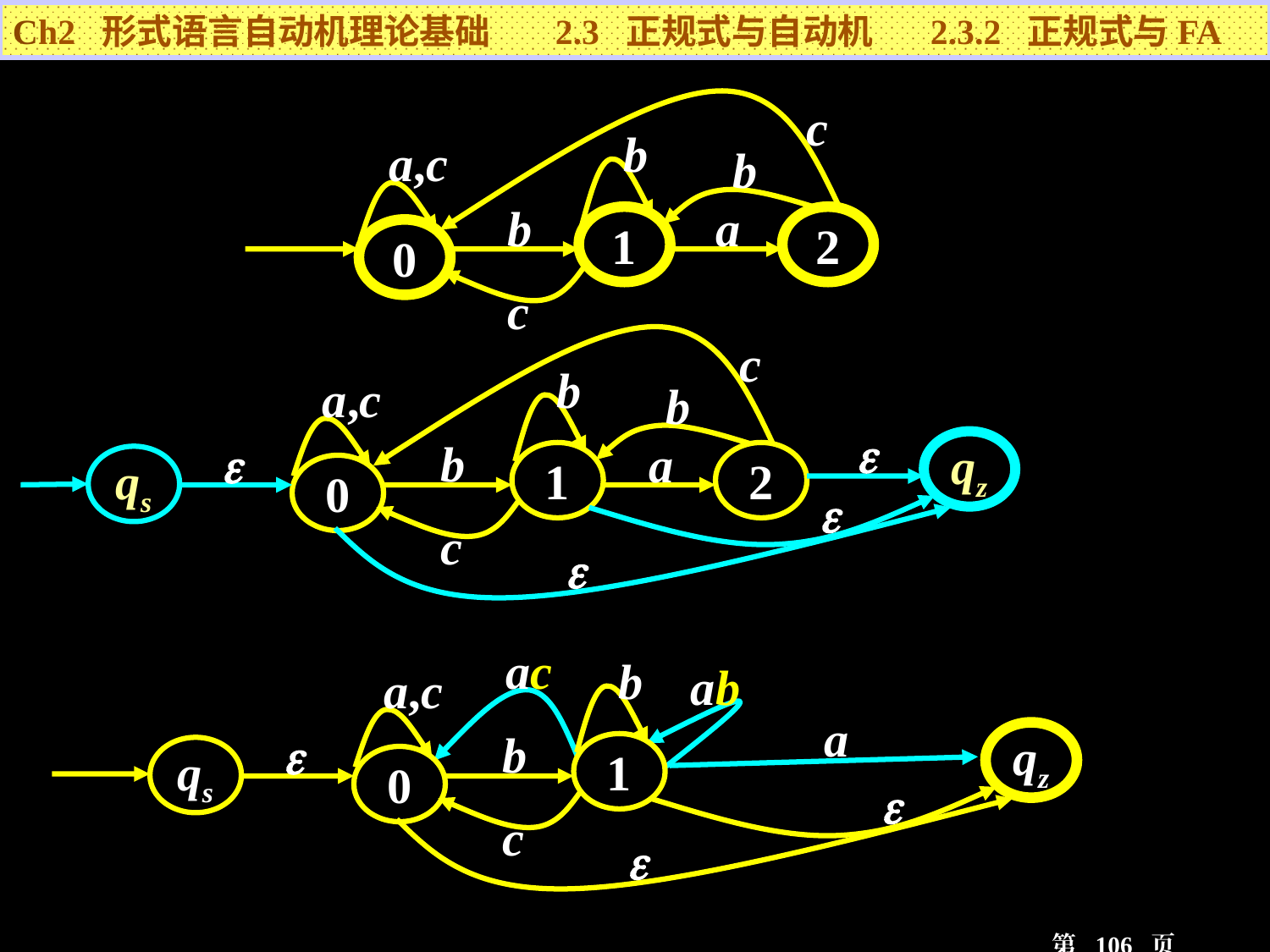

Ch2  形式语言自动机理论基础       2.3  正规式与自动机      2.3.2  正规式与FA

c
b
a,c
b

b
a
1
2
0

c

c
b
a,c
b

ε

b
a
ε
qz
1
2
qs
0

ε

c
ε
ac
b
a,c

b
ε
qz
1
qs
0
ε

c
ε

ab

a